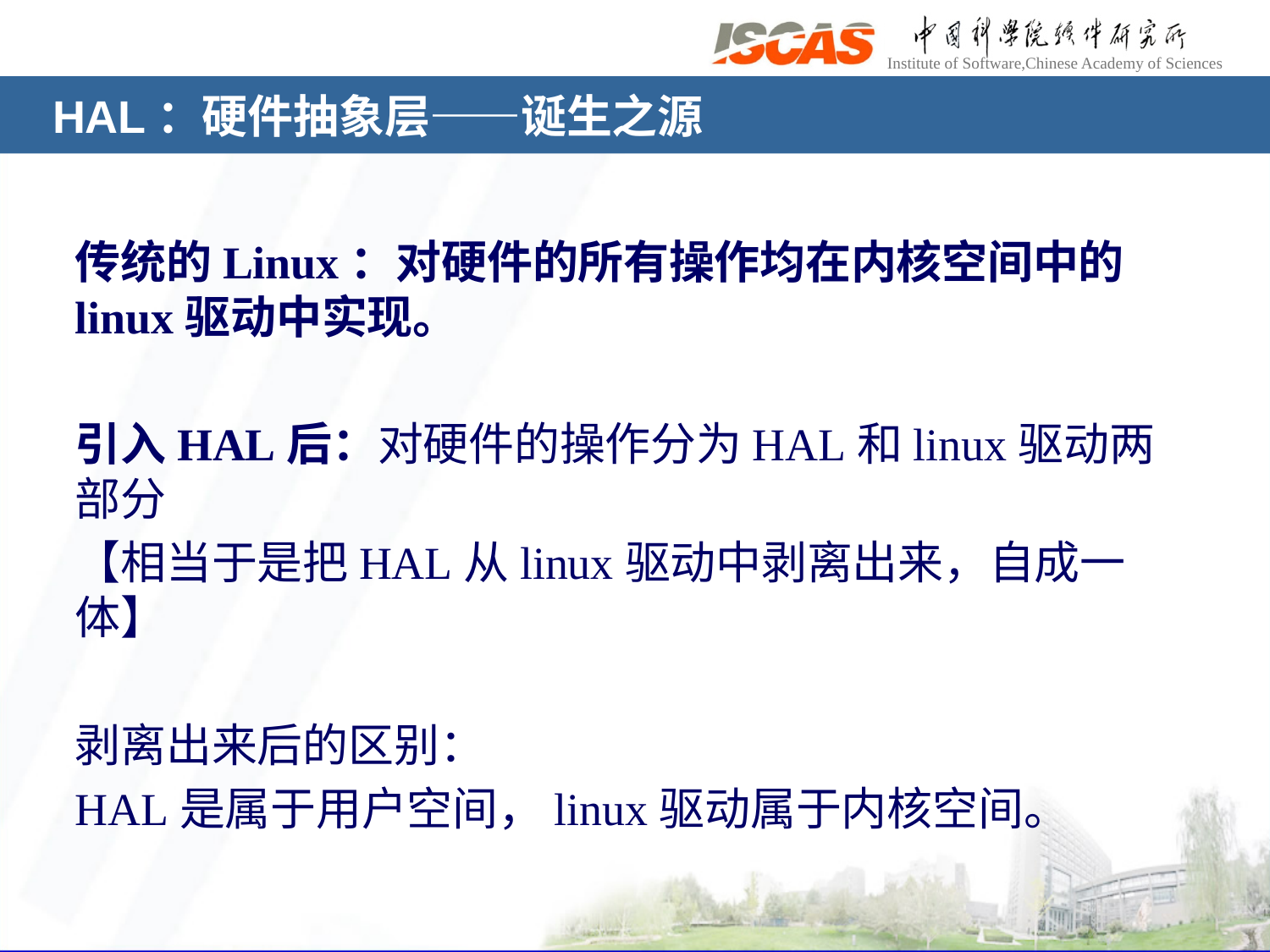

# HAL：硬件抽象层——诞生之源
传统的Linux：对硬件的所有操作均在内核空间中的linux驱动中实现。

引入HAL后：对硬件的操作分为HAL和linux驱动两部分
【相当于是把HAL从linux驱动中剥离出来，自成一体】

剥离出来后的区别：
HAL是属于用户空间，linux驱动属于内核空间。